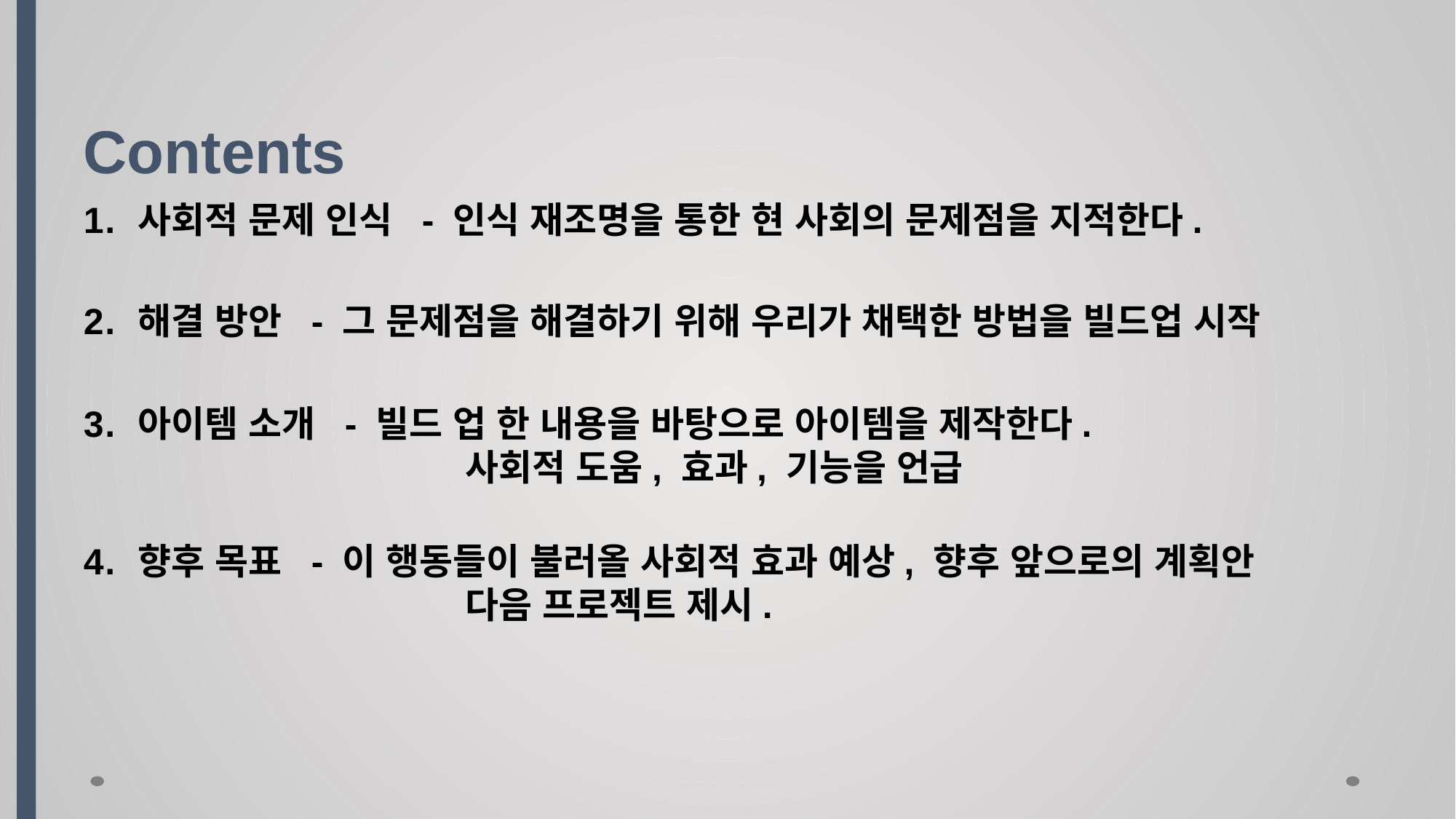

# Contents
사회적 문제 인식  - 인식 재조명을 통한 현 사회의 문제점을 지적한다.

해결 방안  - 그 문제점을 해결하기 위해 우리가 채택한 방법을 빌드업 시작

아이템 소개  - 빌드 업 한 내용을 바탕으로 아이템을 제작한다.
			사회적 도움, 효과, 기능을 언급
향후 목표  - 이 행동들이 불러올 사회적 효과 예상, 향후 앞으로의 계획안
			다음 프로젝트 제시.